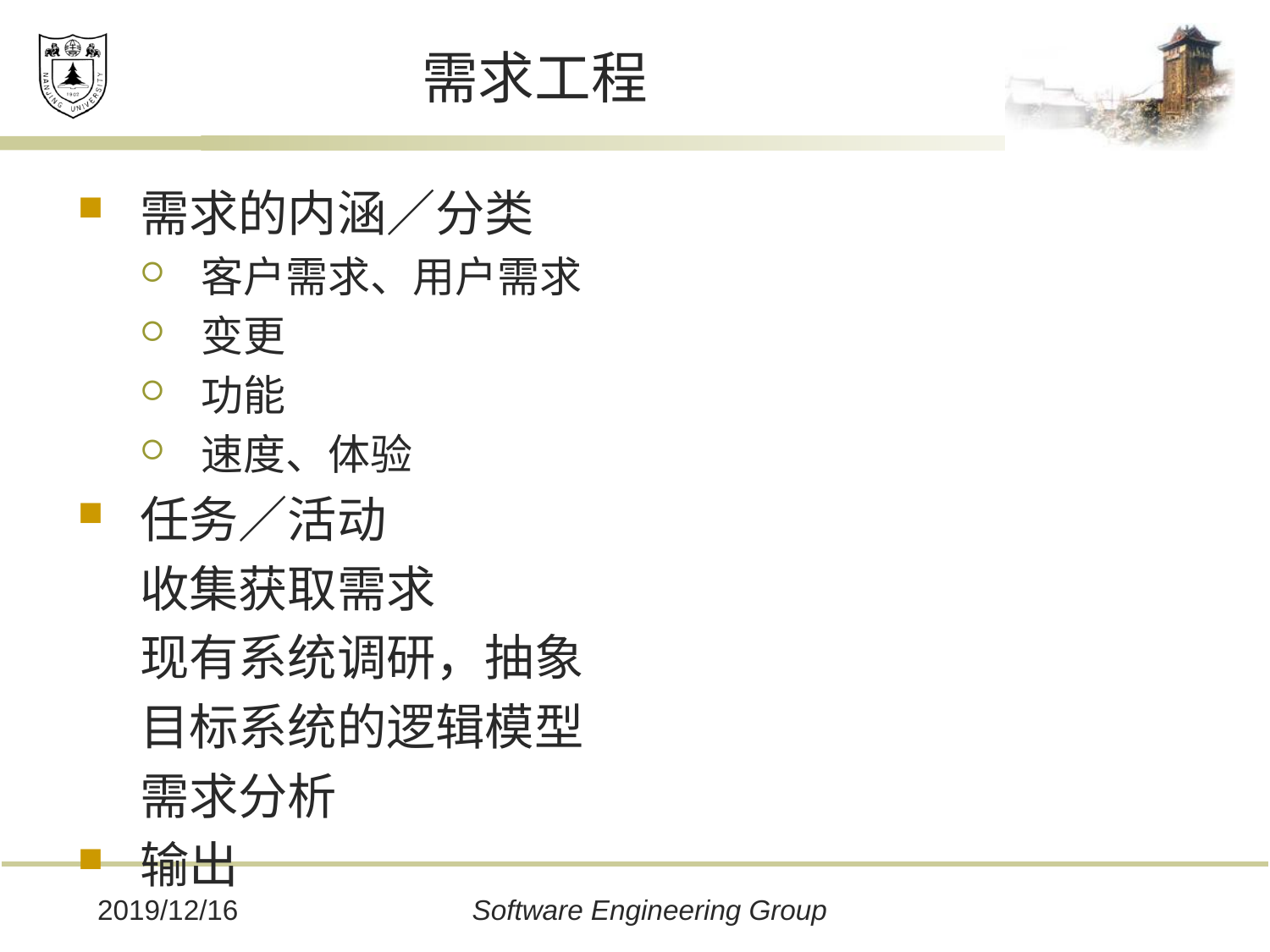

# 需求工程
需求的内涵／分类
客户需求、用户需求
变更
功能
速度、体验
任务／活动
	收集获取需求
	现有系统调研，抽象
	目标系统的逻辑模型
	需求分析
输出

2019/12/16
Software Engineering Group